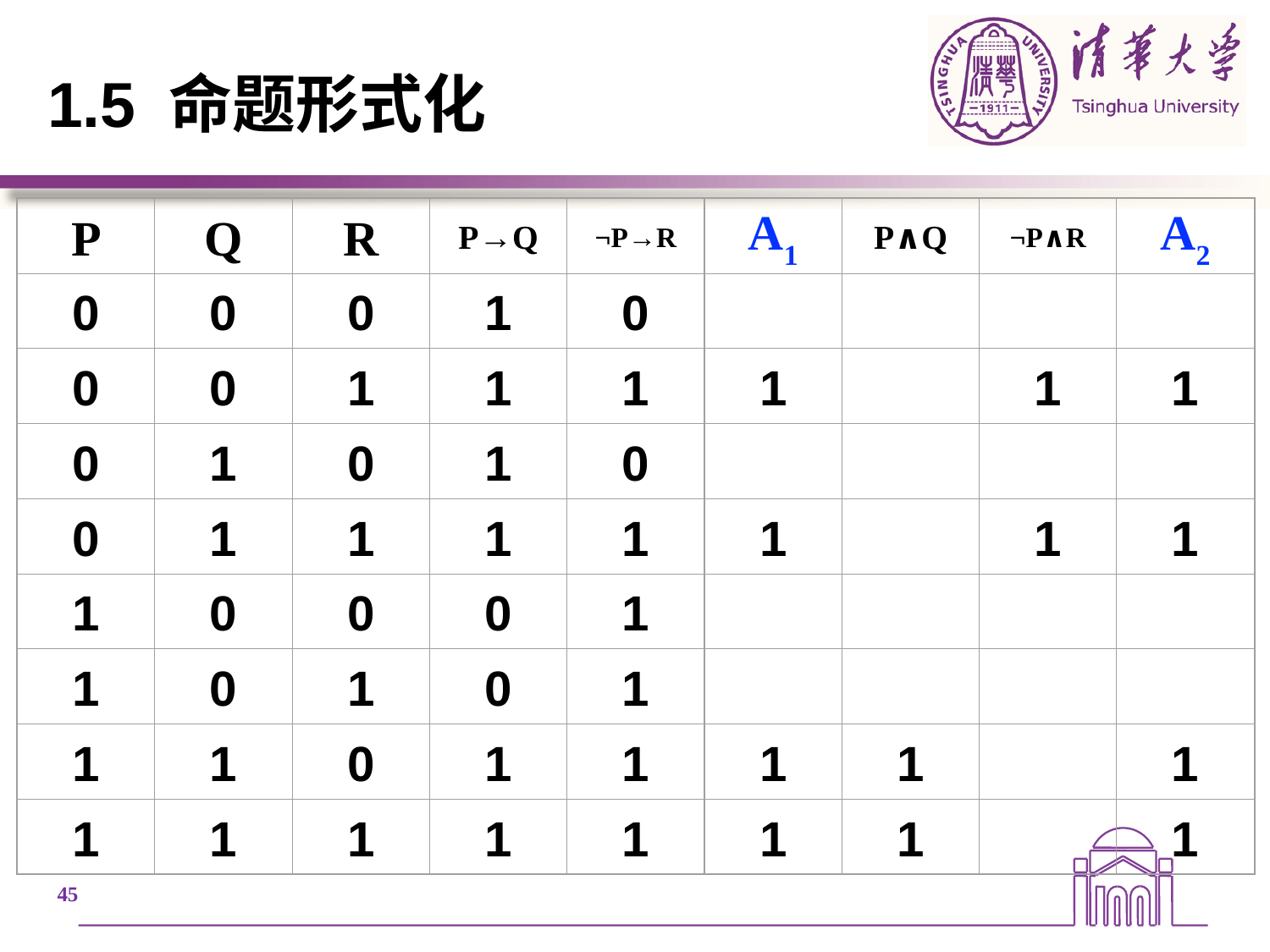

# 1.5 命题形式化

P

Q

R

P→Q

¬P→R

A1

P∧Q

¬P∧R

A2

0

0

0

1

0

0

0

1

1

1

1

1

1

0

1

0

1

0

0

1

1

1

1

1

1

1

1

0

0

0

1

1

0

1

0

1

1

1

0

1

1

1

1

1

1

1

1

1

1

1

1

1